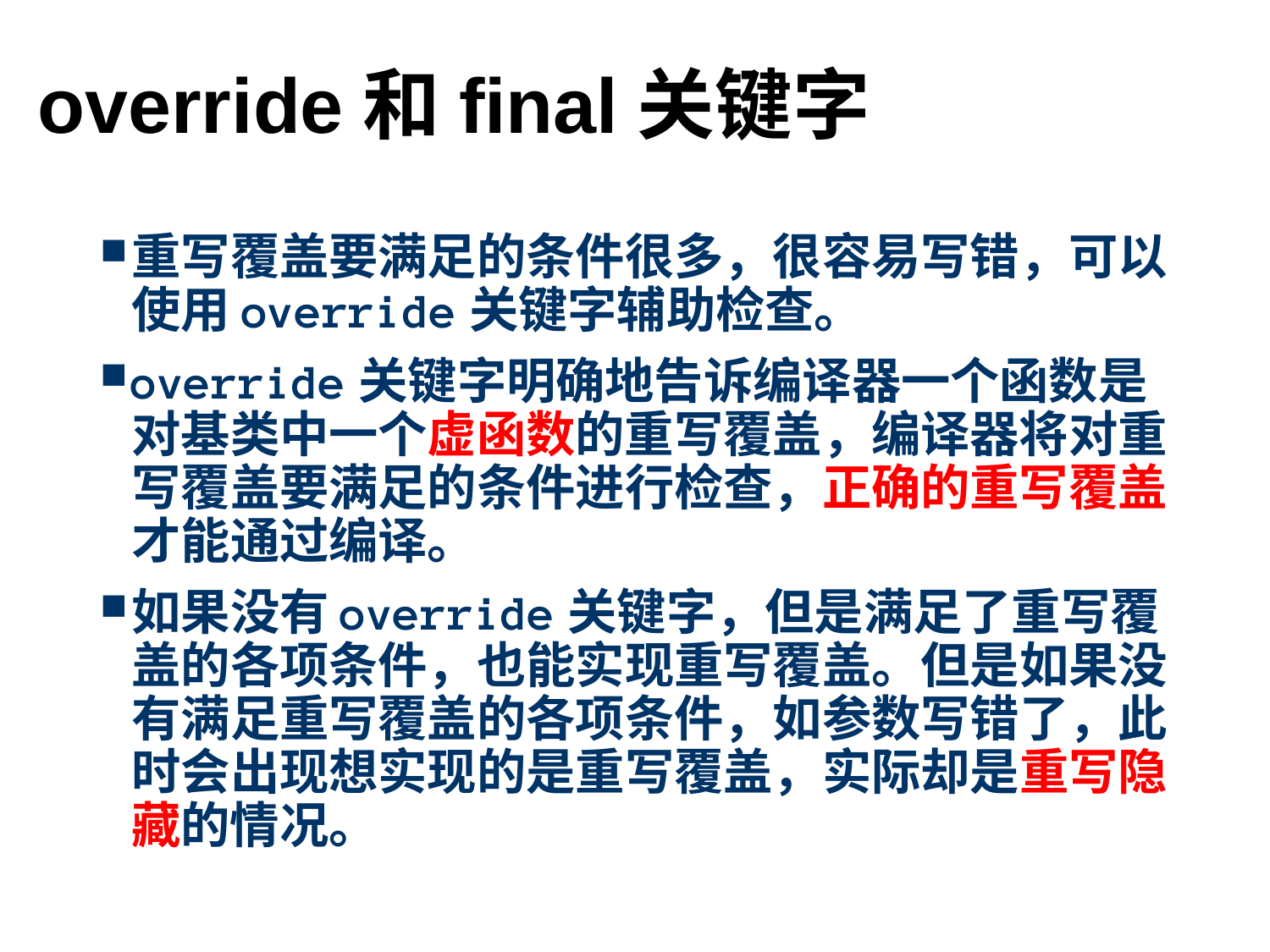

# override和final关键字
重写覆盖要满足的条件很多，很容易写错，可以使用override关键字辅助检查。
override关键字明确地告诉编译器一个函数是对基类中一个虚函数的重写覆盖，编译器将对重写覆盖要满足的条件进行检查，正确的重写覆盖才能通过编译。
如果没有override关键字，但是满足了重写覆盖的各项条件，也能实现重写覆盖。但是如果没有满足重写覆盖的各项条件，如参数写错了，此时会出现想实现的是重写覆盖，实际却是重写隐藏的情况。